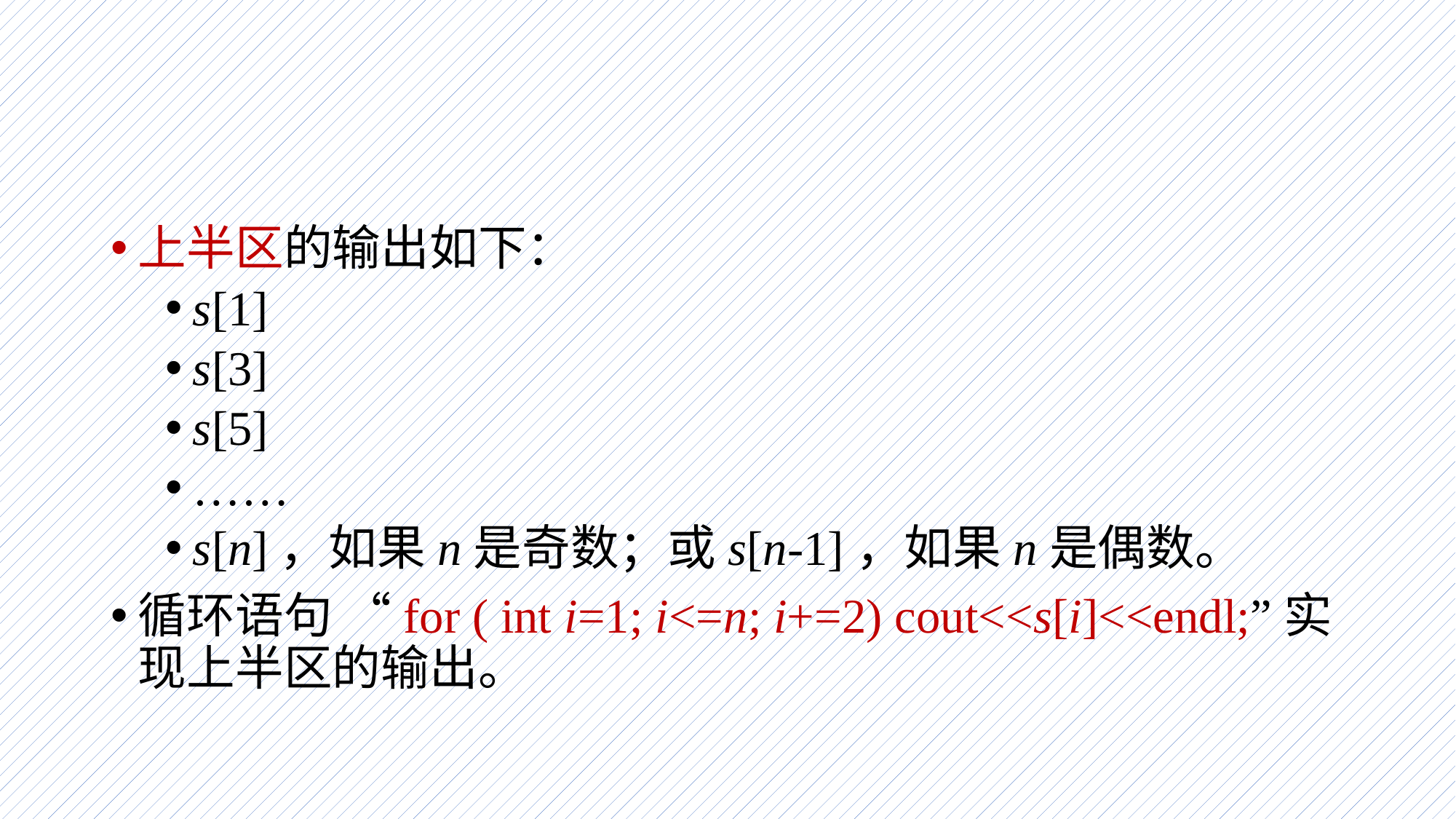

#
上半区的输出如下：
s[1]
s[3]
s[5]
……
s[n]，如果n是奇数；或s[n-1]，如果n是偶数。
循环语句 “for ( int i=1; i<=n; i+=2) cout<<s[i]<<endl;”实现上半区的输出。